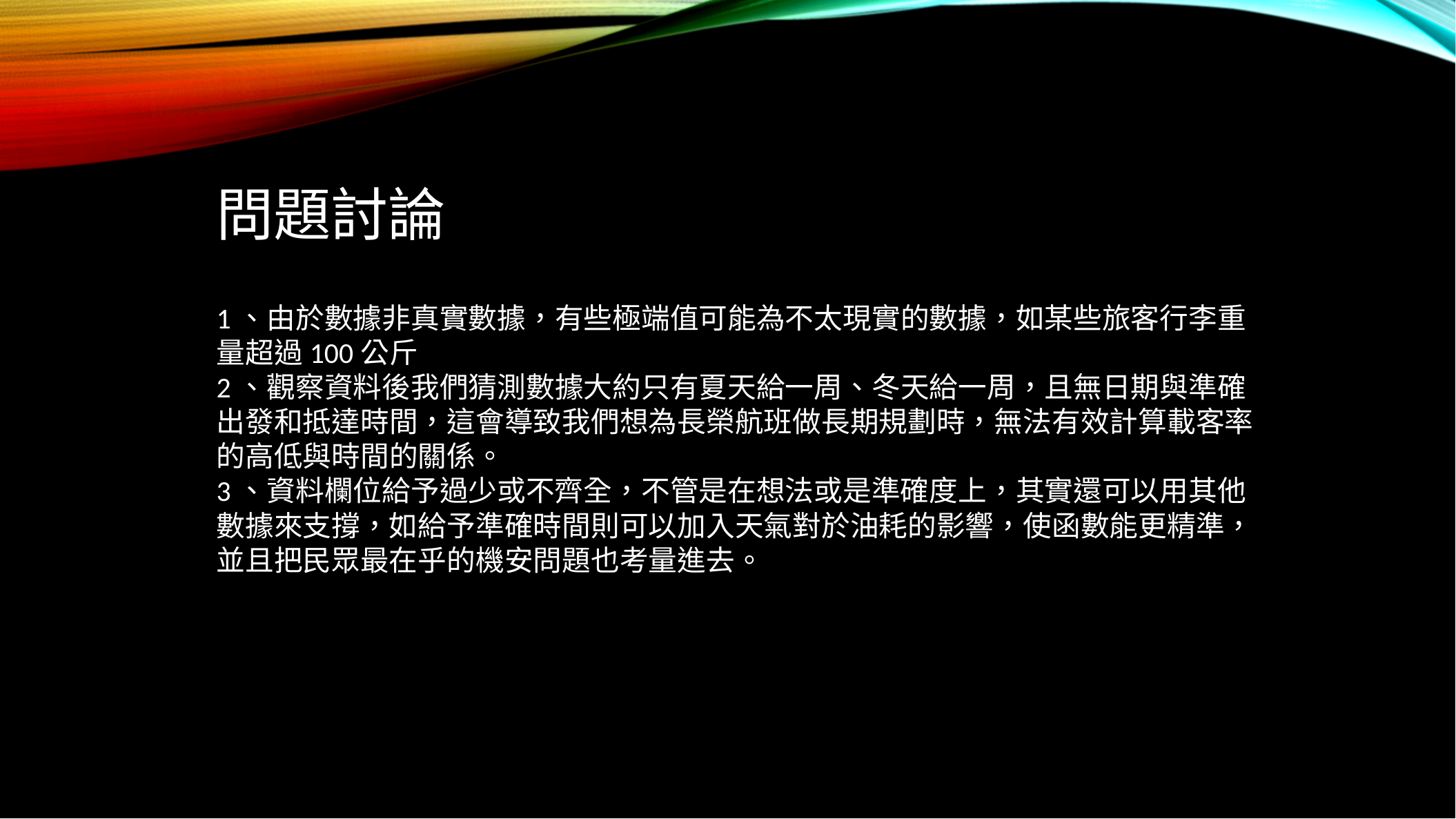

問題討論
1、由於數據非真實數據，有些極端值可能為不太現實的數據，如某些旅客行李重量超過100公斤
2、觀察資料後我們猜測數據大約只有夏天給一周、冬天給一周，且無日期與準確出發和抵達時間，這會導致我們想為長榮航班做長期規劃時，無法有效計算載客率的高低與時間的關係。
3、資料欄位給予過少或不齊全，不管是在想法或是準確度上，其實還可以用其他數據來支撐，如給予準確時間則可以加入天氣對於油耗的影響，使函數能更精準，並且把民眾最在乎的機安問題也考量進去。